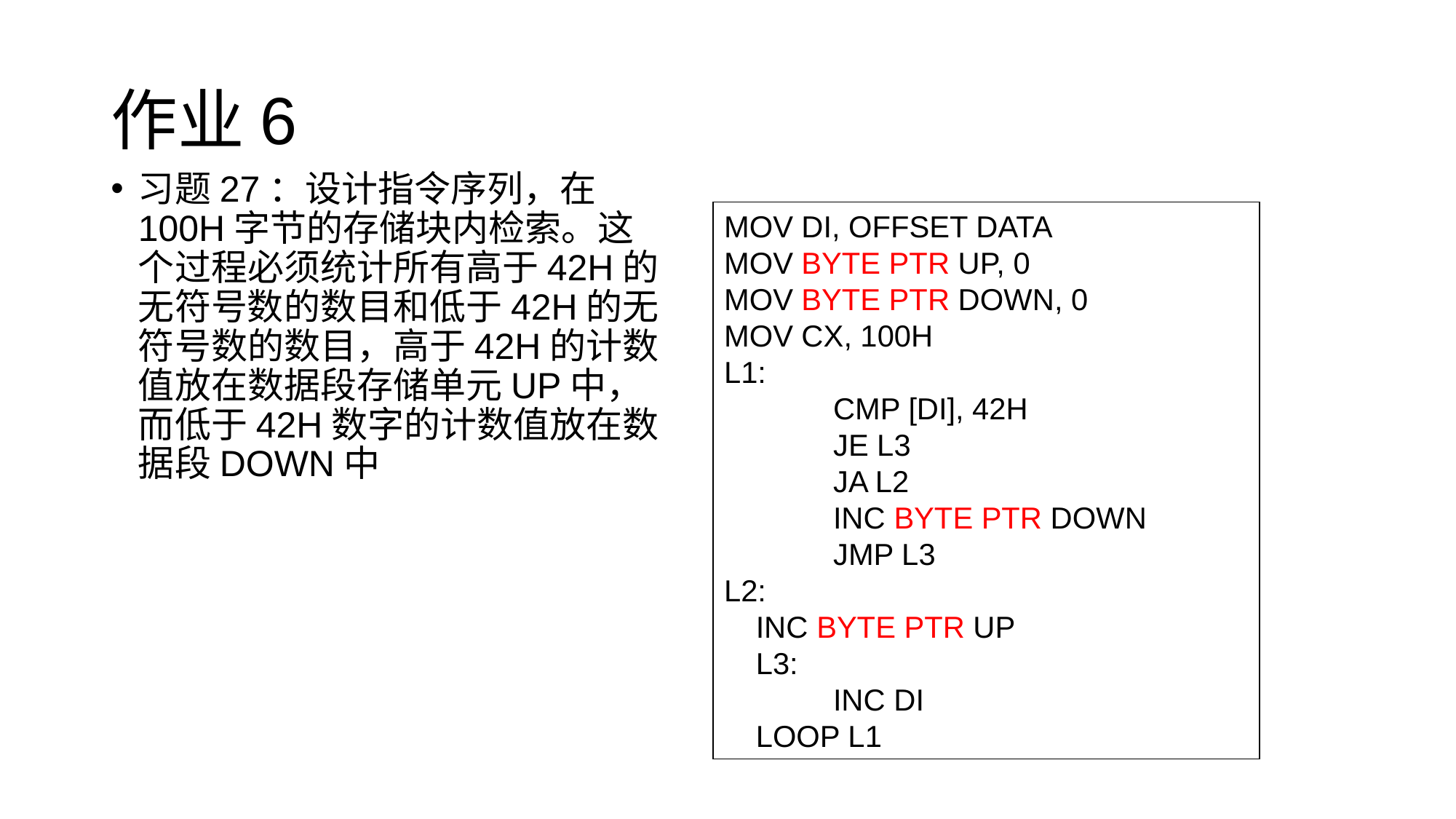

# 作业6
习题27：设计指令序列，在100H字节的存储块内检索。这个过程必须统计所有高于42H的无符号数的数目和低于42H的无符号数的数目，高于42H的计数值放在数据段存储单元UP中，而低于42H数字的计数值放在数据段DOWN中

MOV DI, OFFSET DATA
MOV BYTE PTR UP, 0
MOV BYTE PTR DOWN, 0
MOV CX, 100H
L1:
	CMP [DI], 42H
	JE L3
	JA L2
	INC BYTE PTR DOWN
	JMP L3
L2:
INC BYTE PTR UP
L3:
	INC DI
LOOP L1